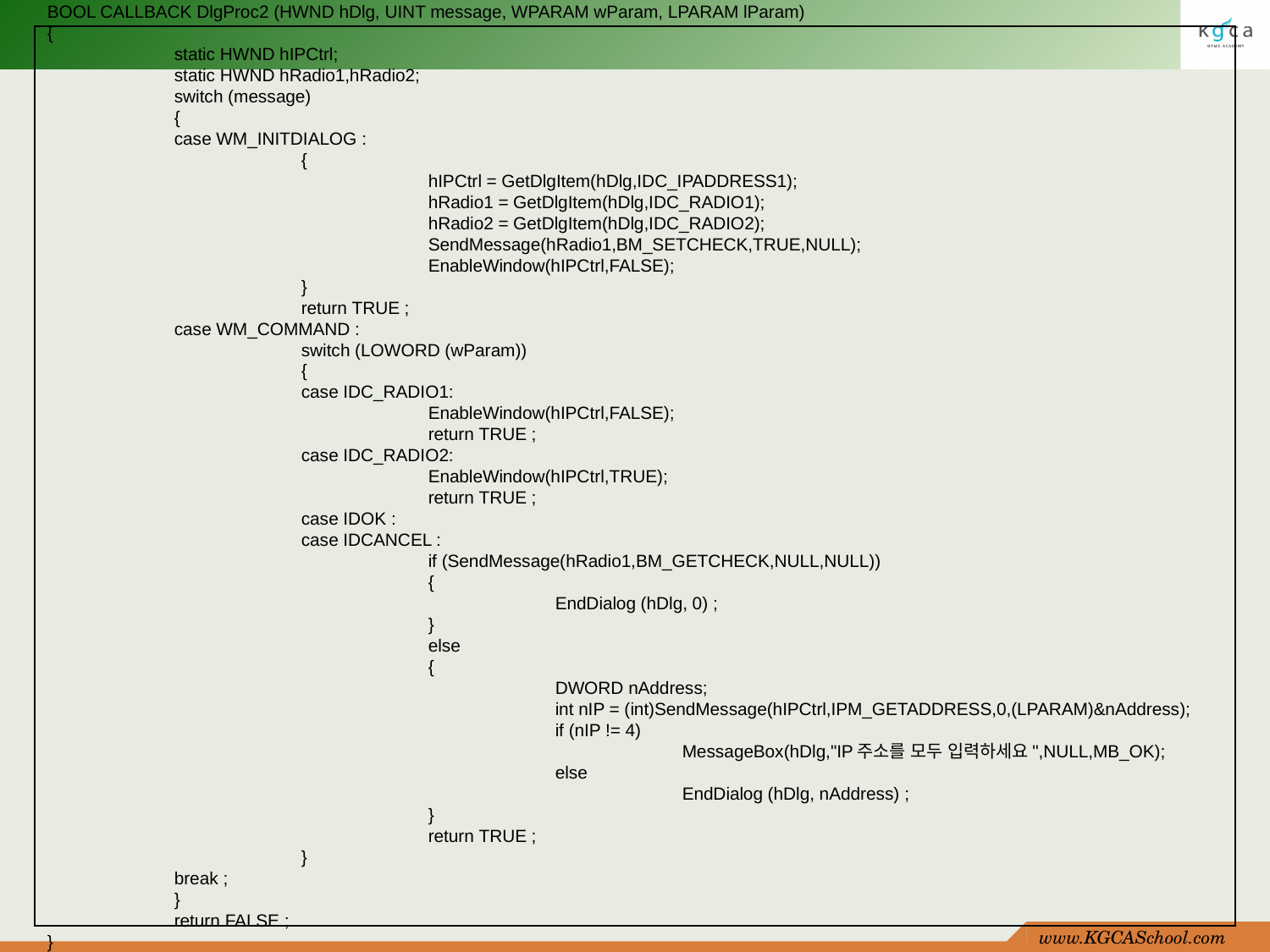

BOOL CALLBACK DlgProc2 (HWND hDlg, UINT message, WPARAM wParam, LPARAM lParam)
{
	static HWND hIPCtrl;
	static HWND hRadio1,hRadio2;
	switch (message)
	{
	case WM_INITDIALOG :
		{
			hIPCtrl = GetDlgItem(hDlg,IDC_IPADDRESS1);
			hRadio1 = GetDlgItem(hDlg,IDC_RADIO1);
			hRadio2 = GetDlgItem(hDlg,IDC_RADIO2);
			SendMessage(hRadio1,BM_SETCHECK,TRUE,NULL);
			EnableWindow(hIPCtrl,FALSE);
		}
		return TRUE ;
	case WM_COMMAND :
		switch (LOWORD (wParam))
		{
		case IDC_RADIO1:
			EnableWindow(hIPCtrl,FALSE);
			return TRUE ;
		case IDC_RADIO2:
			EnableWindow(hIPCtrl,TRUE);
			return TRUE ;
		case IDOK :
		case IDCANCEL :
			if (SendMessage(hRadio1,BM_GETCHECK,NULL,NULL))
			{
				EndDialog (hDlg, 0) ;
			}
			else
			{
				DWORD nAddress;
				int nIP = (int)SendMessage(hIPCtrl,IPM_GETADDRESS,0,(LPARAM)&nAddress);
				if (nIP != 4)
					MessageBox(hDlg,"IP주소를 모두 입력하세요",NULL,MB_OK);
				else
					EndDialog (hDlg, nAddress) ;
			}
			return TRUE ;
		}
	break ;
	}
	return FALSE ;
}